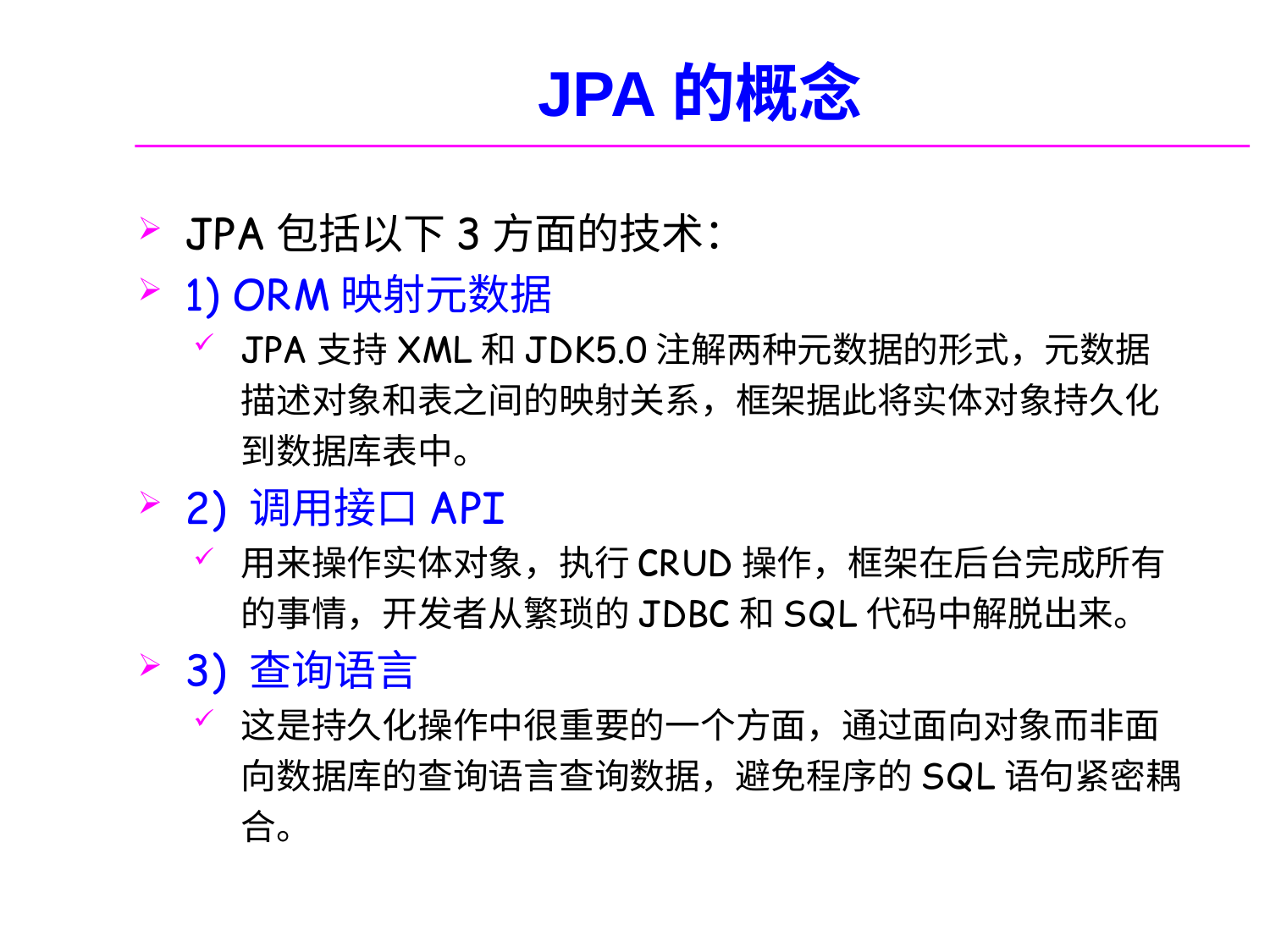

# JPA的概念
JPA包括以下3方面的技术：
1) ORM映射元数据
JPA支持XML和JDK5.0注解两种元数据的形式，元数据描述对象和表之间的映射关系，框架据此将实体对象持久化到数据库表中。
2) 调用接口API
用来操作实体对象，执行CRUD操作，框架在后台完成所有的事情，开发者从繁琐的JDBC和SQL代码中解脱出来。
3) 查询语言
这是持久化操作中很重要的一个方面，通过面向对象而非面向数据库的查询语言查询数据，避免程序的SQL语句紧密耦合。

59